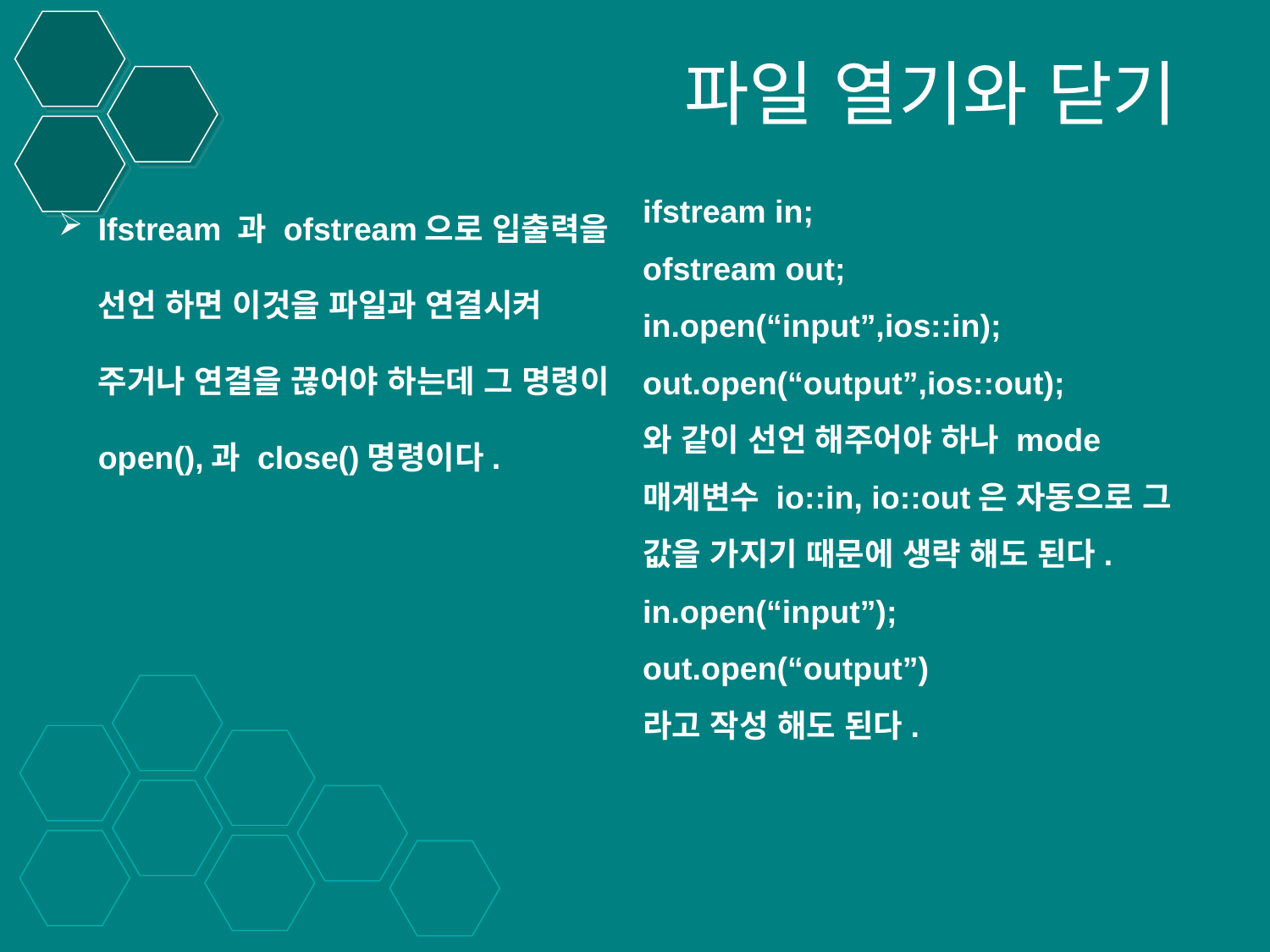

# 파일 열기와 닫기
Ifstream 과 ofstream으로 입출력을 선언 하면 이것을 파일과 연결시켜 주거나 연결을 끊어야 하는데 그 명령이 open(),과 close()명령이다.
ifstream in;
ofstream out;
in.open(“input”,ios::in);
out.open(“output”,ios::out);
와 같이 선언 해주어야 하나 mode매계변수 io::in, io::out은 자동으로 그 값을 가지기 때문에 생략 해도 된다.
in.open(“input”);
out.open(“output”)
라고 작성 해도 된다.